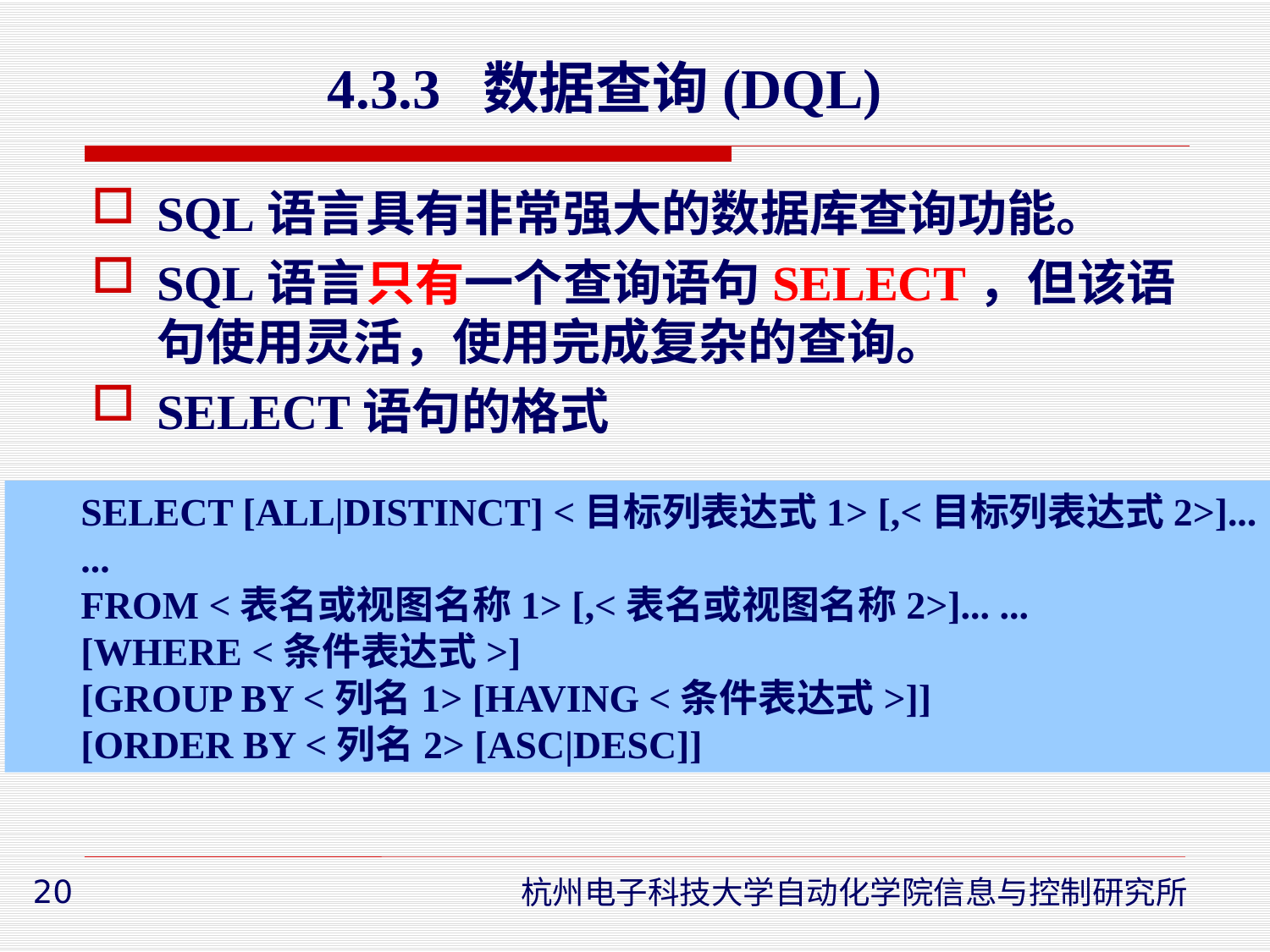

4.3.3  数据查询(DQL)
SQL语言具有非常强大的数据库查询功能。
SQL语言只有一个查询语句SELECT，但该语句使用灵活，使用完成复杂的查询。
SELECT语句的格式
SELECT [ALL|DISTINCT] <目标列表达式1> [,<目标列表达式2>]... ...
FROM <表名或视图名称1> [,<表名或视图名称2>]... ...
[WHERE <条件表达式>]
[GROUP BY <列名1> [HAVING <条件表达式>]]
[ORDER BY <列名2> [ASC|DESC]]